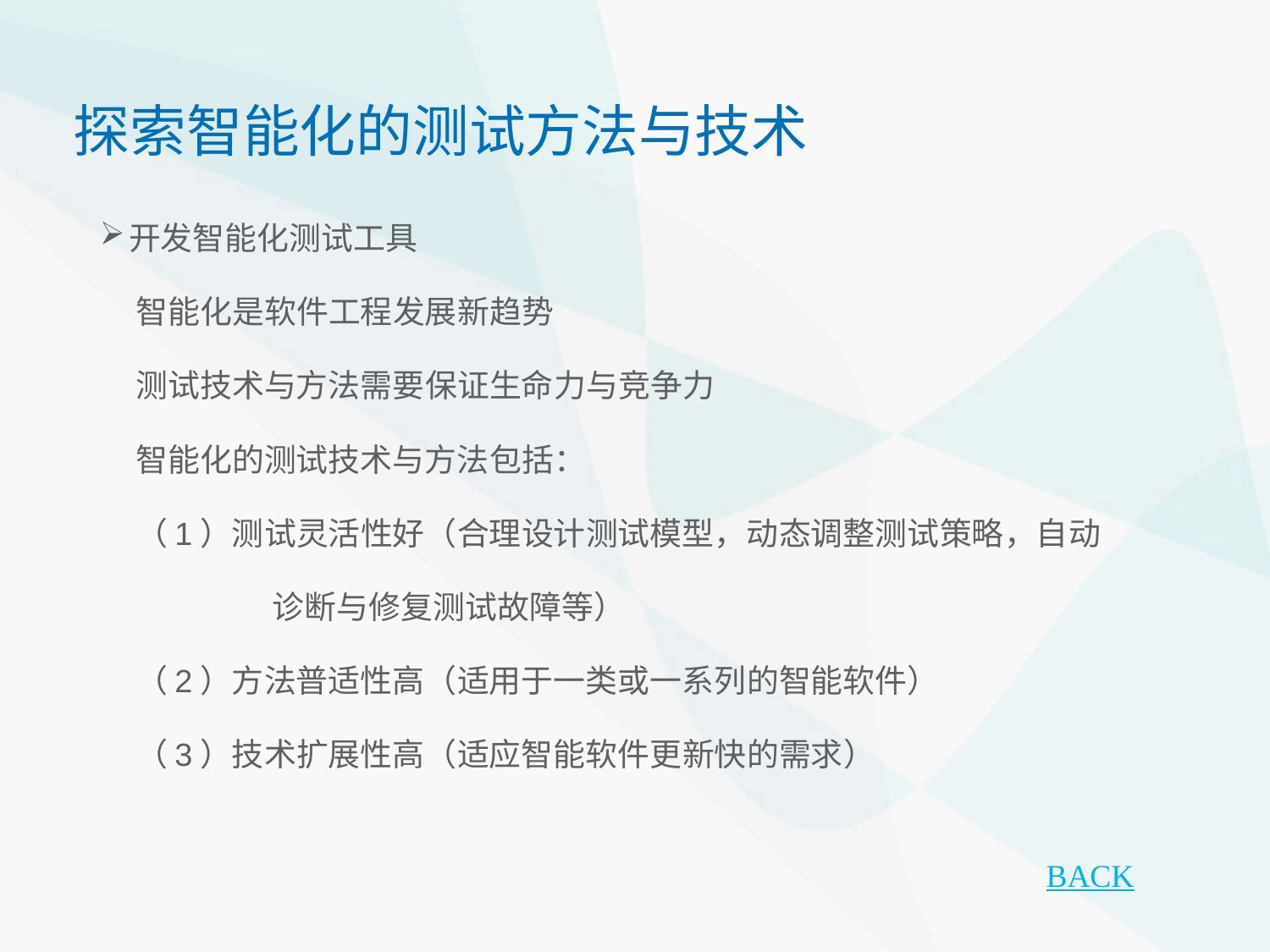

探索智能化的测试方法与技术
开发智能化测试工具
    智能化是软件工程发展新趋势
    测试技术与方法需要保证生命力与竞争力
    智能化的测试技术与方法包括：
    （1）测试灵活性好（合理设计测试模型，动态调整测试策略，自动
                       诊断与修复测试故障等）
    （2）方法普适性高（适用于一类或一系列的智能软件）
    （3）技术扩展性高（适应智能软件更新快的需求）

BACK